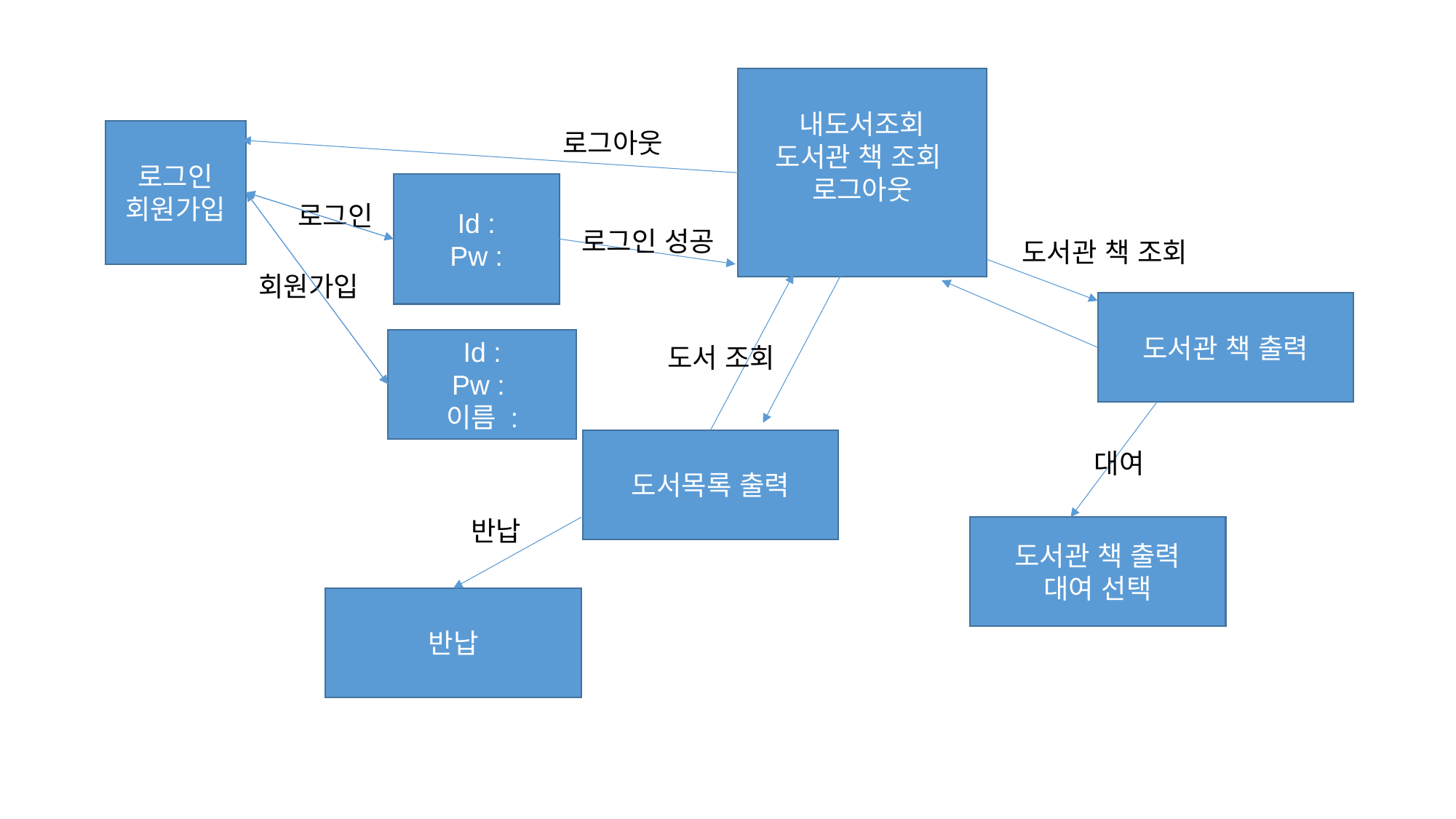

내도서조회
도서관 책 조회
로그아웃

로그아웃
로그인
회원가입
Id :
Pw :
로그인
로그인 성공
도서관 책 조회
회원가입
도서관 책 출력
Id :
Pw :
이름 :
도서 조회
도서목록 출력
대여
반납
도서관 책 출력
대여 선택
반납